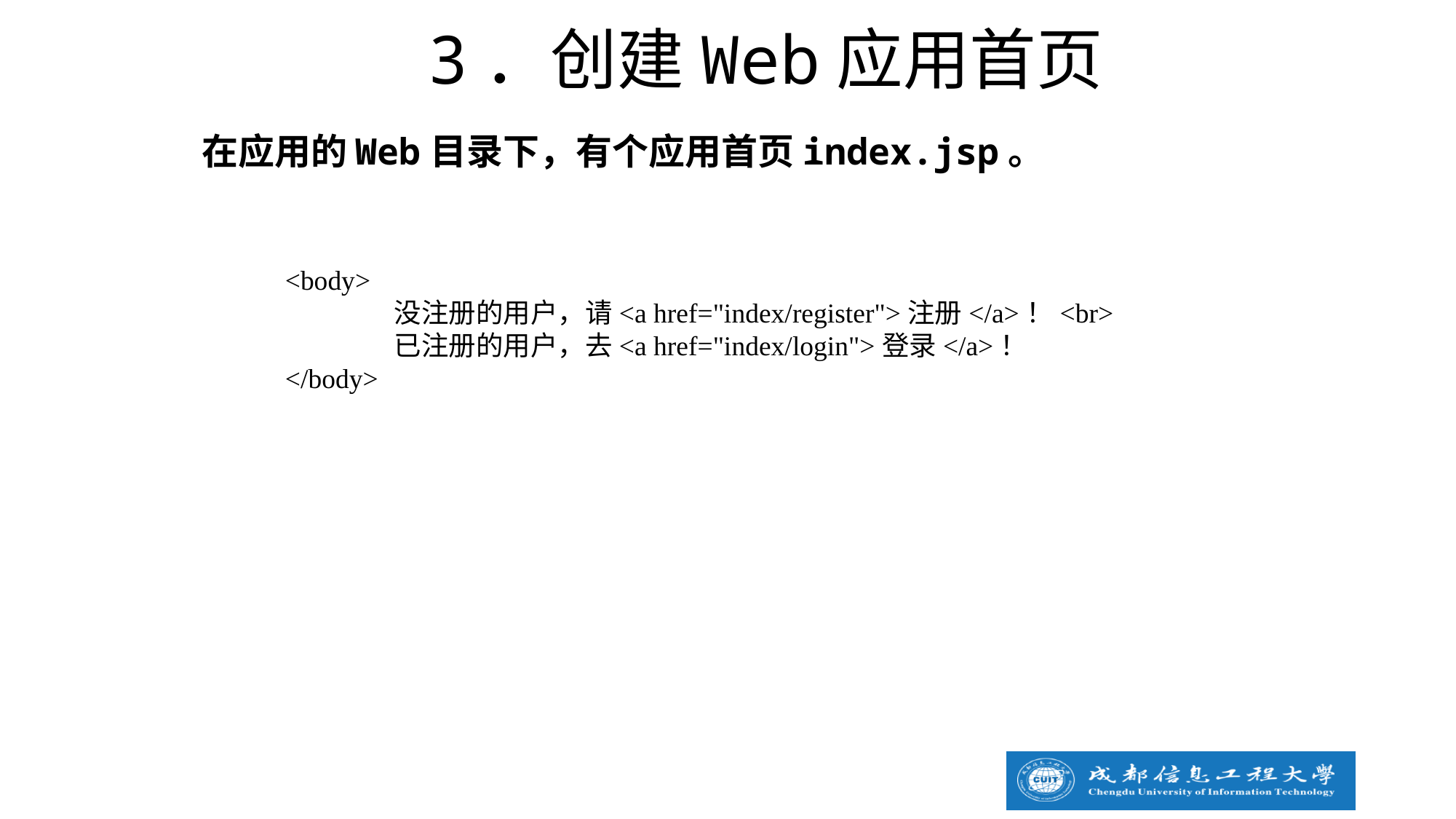

3．创建Web应用首页
在应用的Web目录下，有个应用首页index.jsp。
<body>
	没注册的用户，请<a href="index/register">注册</a>！<br>
	已注册的用户，去<a href="index/login">登录</a>！
</body>